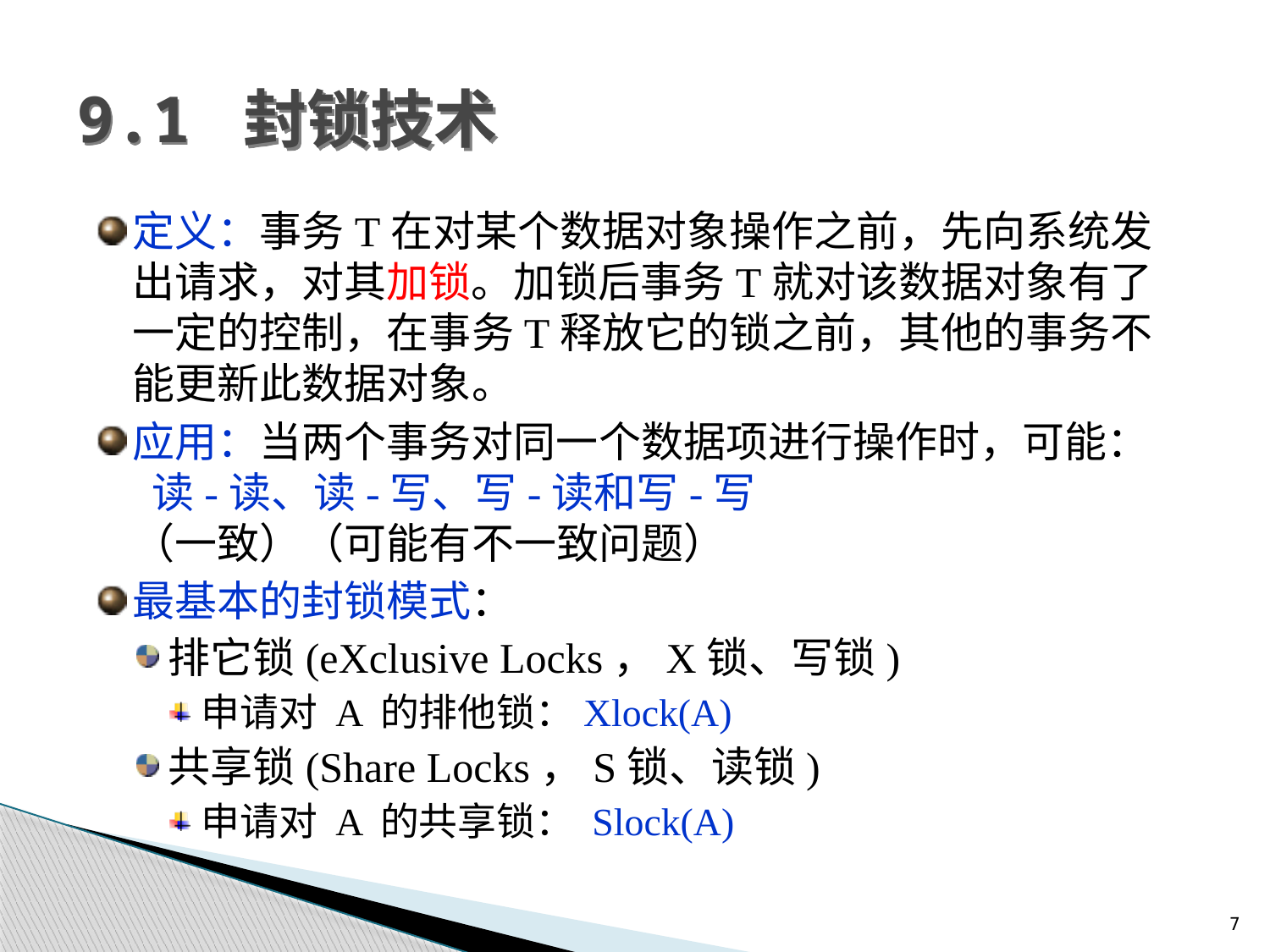

# 9.1 封锁技术
定义：事务T在对某个数据对象操作之前，先向系统发出请求，对其加锁。加锁后事务T就对该数据对象有了一定的控制，在事务T释放它的锁之前，其他的事务不能更新此数据对象。
应用：当两个事务对同一个数据项进行操作时，可能：
  读-读、读-写、写-读和写-写
（一致）（可能有不一致问题）
最基本的封锁模式：
排它锁(eXclusive Locks，X锁、写锁)
申请对 A 的排他锁：Xlock(A)
共享锁(Share Locks，S锁、读锁)
申请对 A 的共享锁： Slock(A)

7